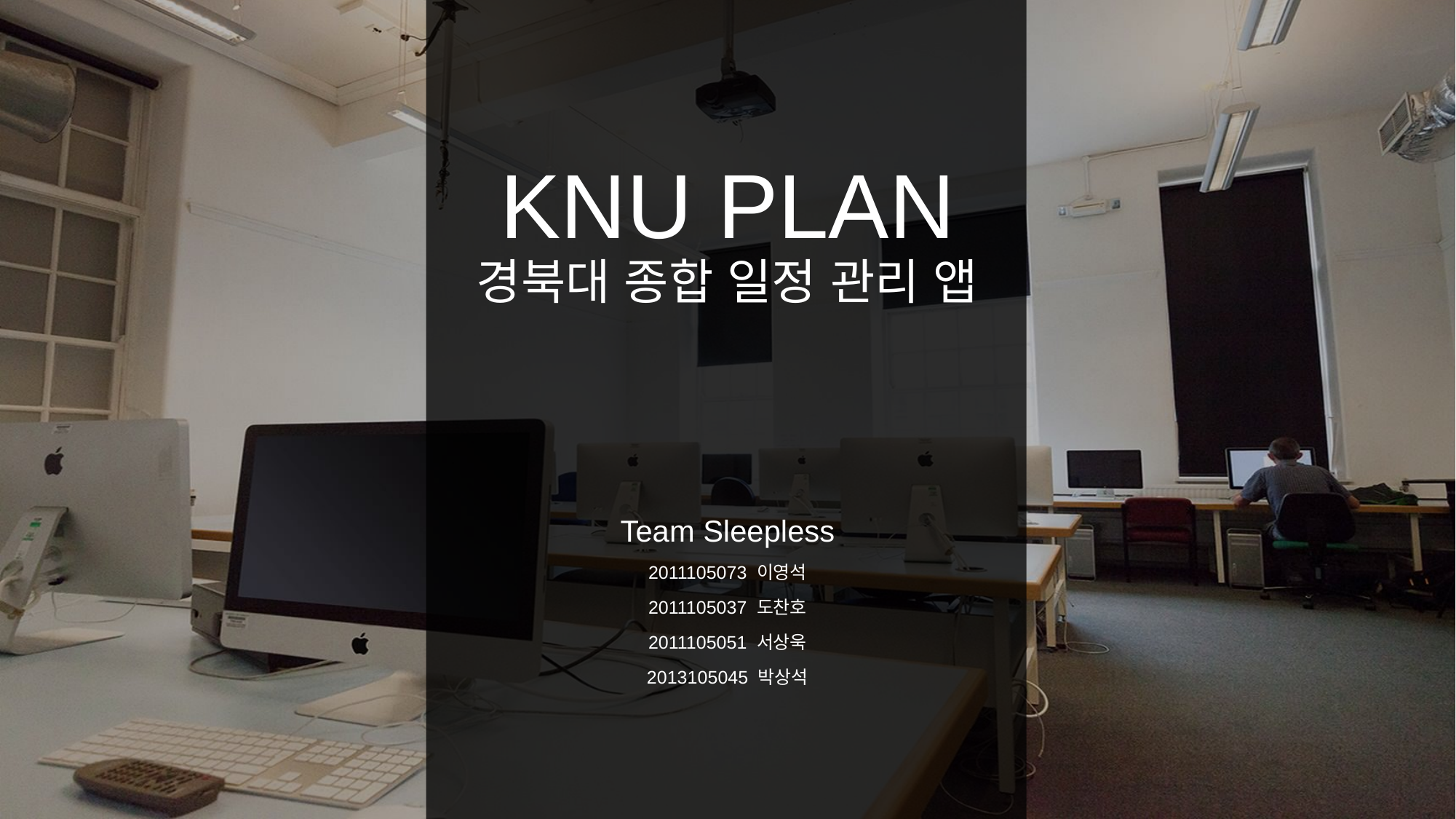

# KNU PLAN 경북대 종합 일정 관리 앱
Team Sleepless
2011105073 이영석
2011105037 도찬호
2011105051 서상욱
2013105045 박상석